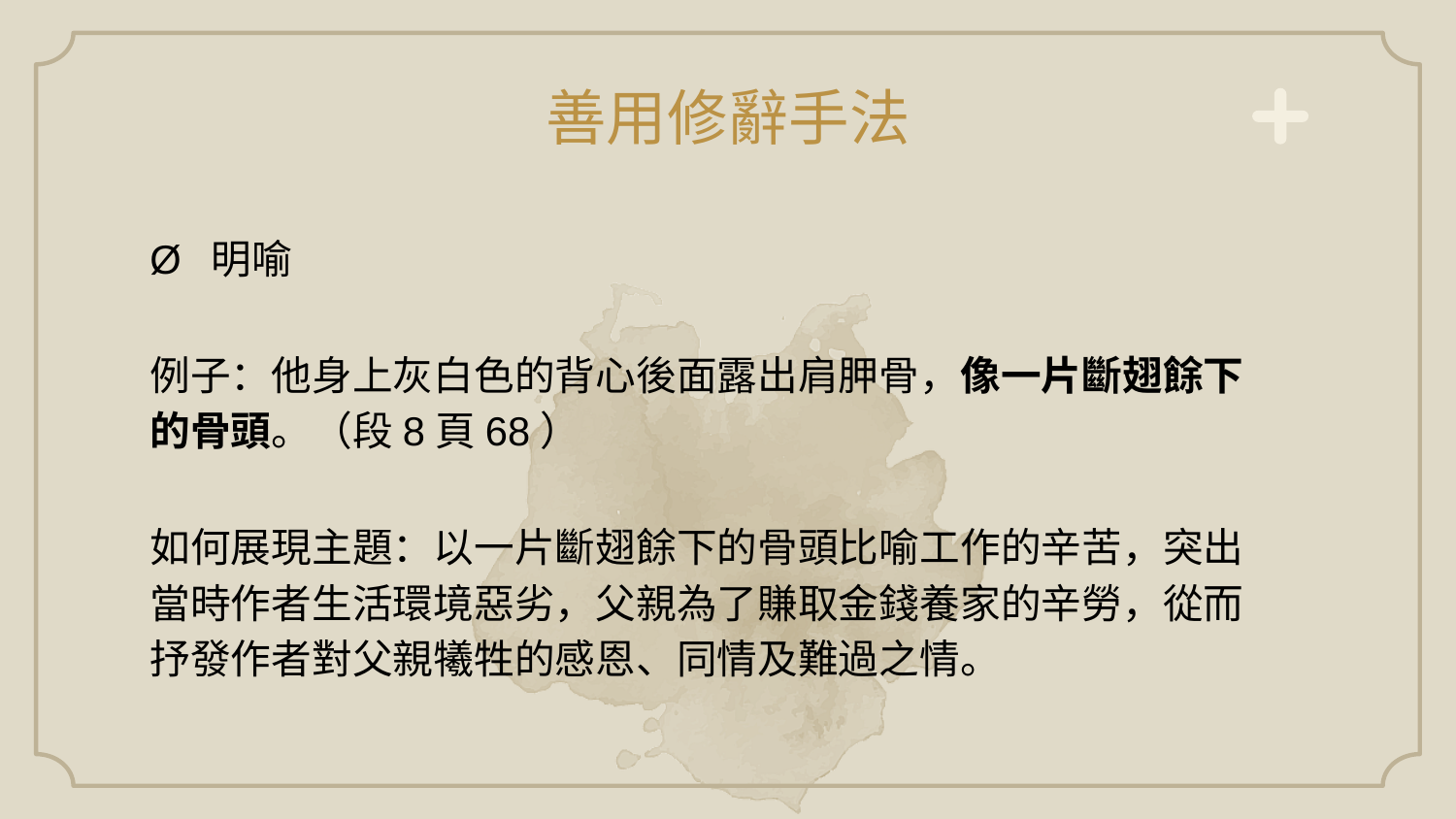

善用修辭手法

Ø  明喻
例子：他身上灰白色的背心後面露出肩胛骨，像一片斷翅餘下的骨頭。（段8頁68）
如何展現主題：以一片斷翅餘下的骨頭比喻工作的辛苦，突出當時作者生活環境惡劣，父親為了賺取金錢養家的辛勞，從而抒發作者對父親犧牲的感恩、同情及難過之情。